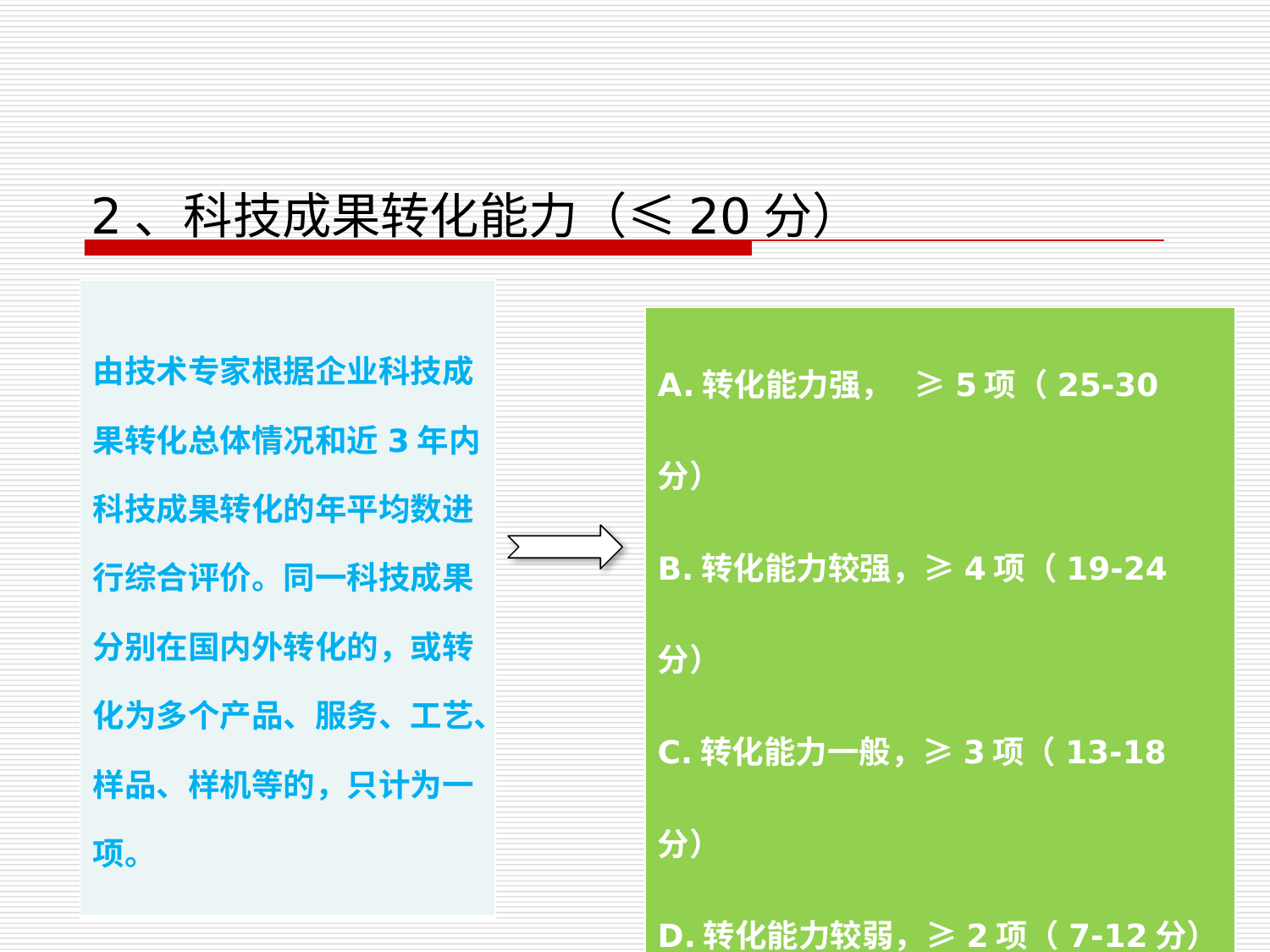

# 2、科技成果转化能力（≤20分）
| 由技术专家根据企业科技成果转化总体情况和近3年内科技成果转化的年平均数进行综合评价。同一科技成果分别在国内外转化的，或转化为多个产品、服务、工艺、样品、样机等的，只计为一项。 |
| --- |
| A.转化能力强， ≥5项（25-30分） B.转化能力较强，≥4项（19-24分） C.转化能力一般，≥3项（13-18分） D.转化能力较弱，≥2项（7-12分） E.转化能力弱， ≥1项（1-6分） F.转化能力无， 0项（0分） |
| --- |